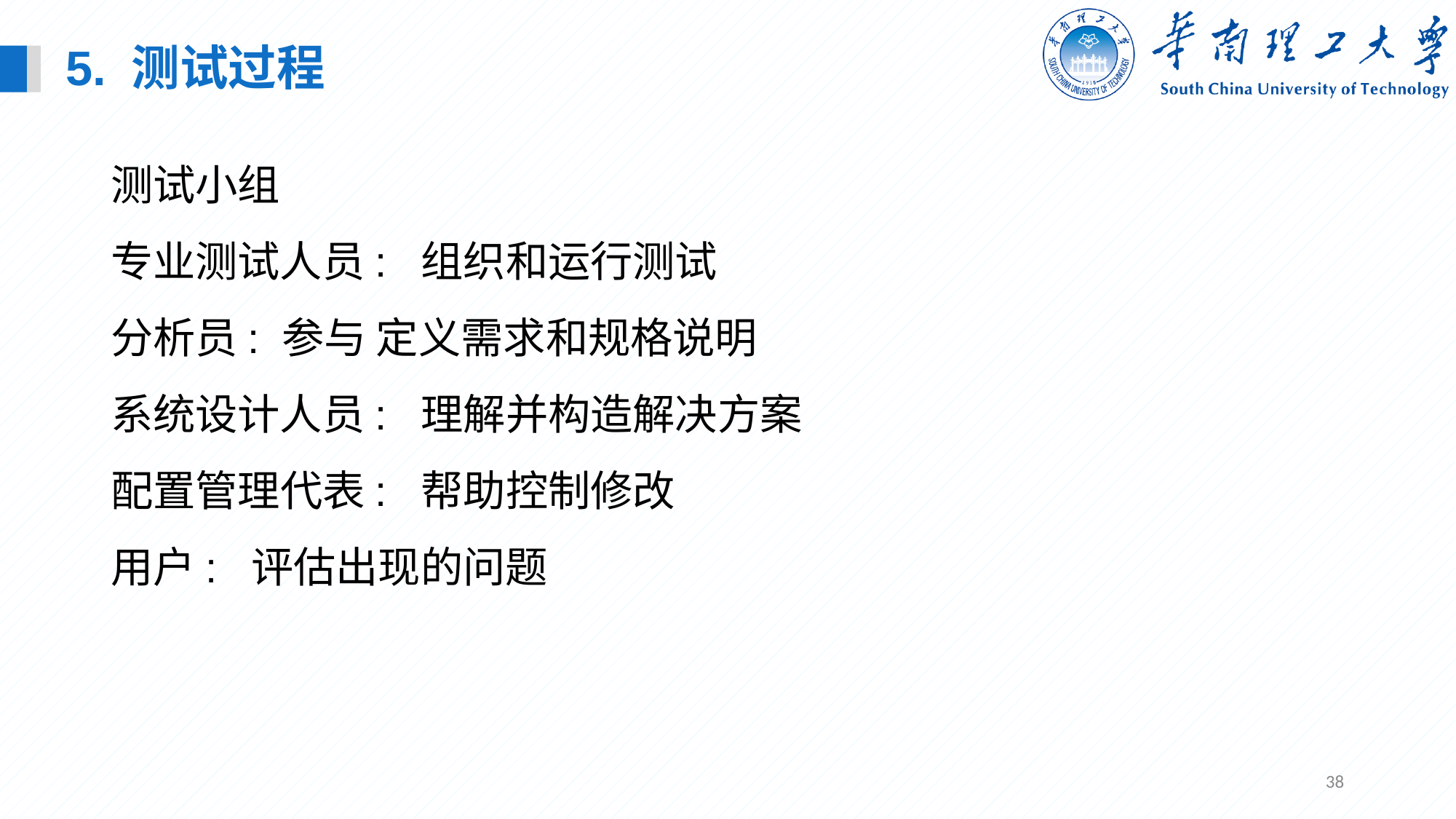

5. 测试过程
测试小组
专业测试人员:  组织和运行测试
分析员: 参与 定义需求和规格说明
系统设计人员:  理解并构造解决方案
配置管理代表:  帮助控制修改
用户:  评估出现的问题
38